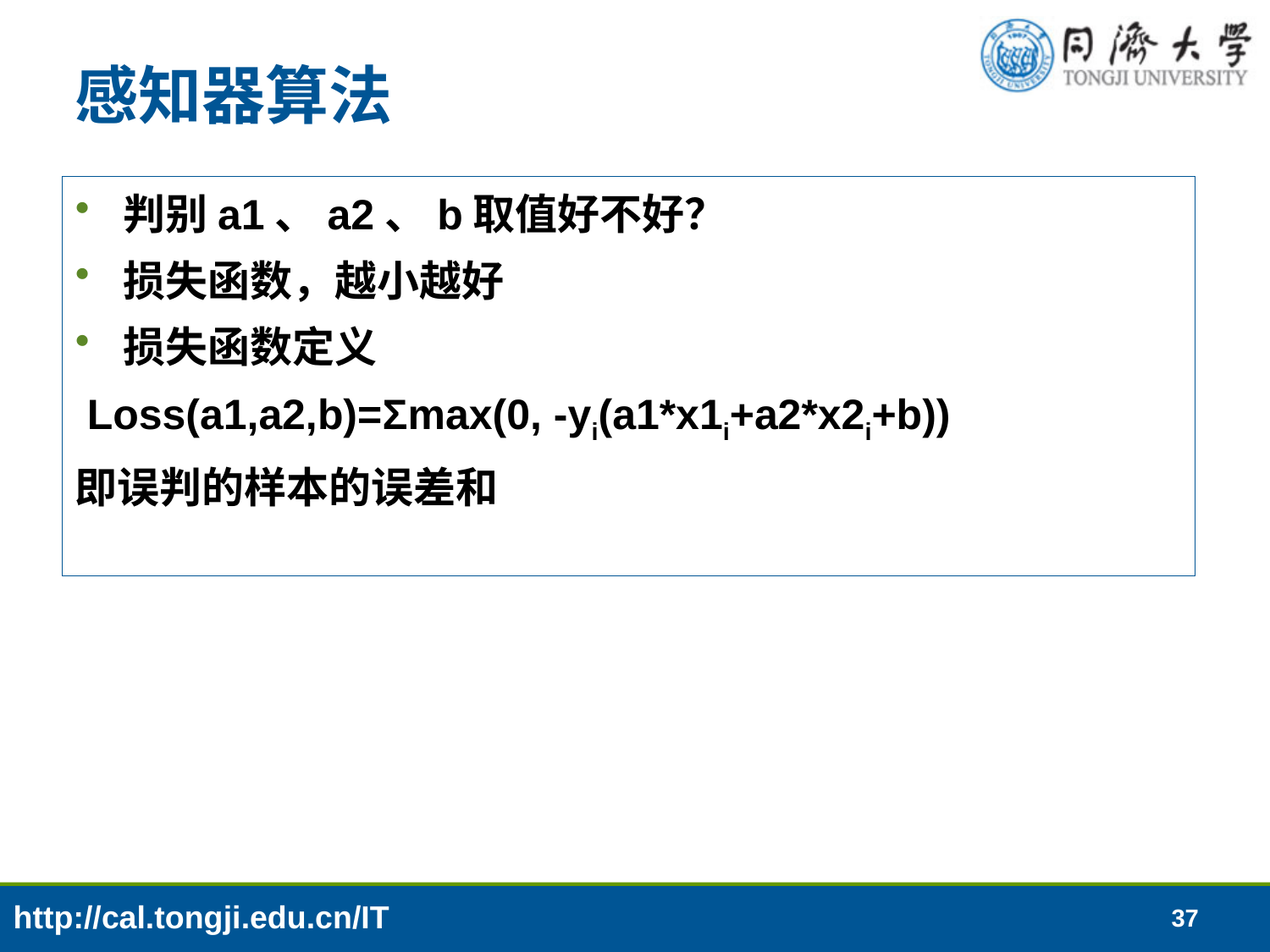

# 感知器算法
判别a1、a2、b取值好不好？
损失函数，越小越好
损失函数定义
 Loss(a1,a2,b)=Σmax(0, -yi(a1*x1i+a2*x2i+b))
即误判的样本的误差和